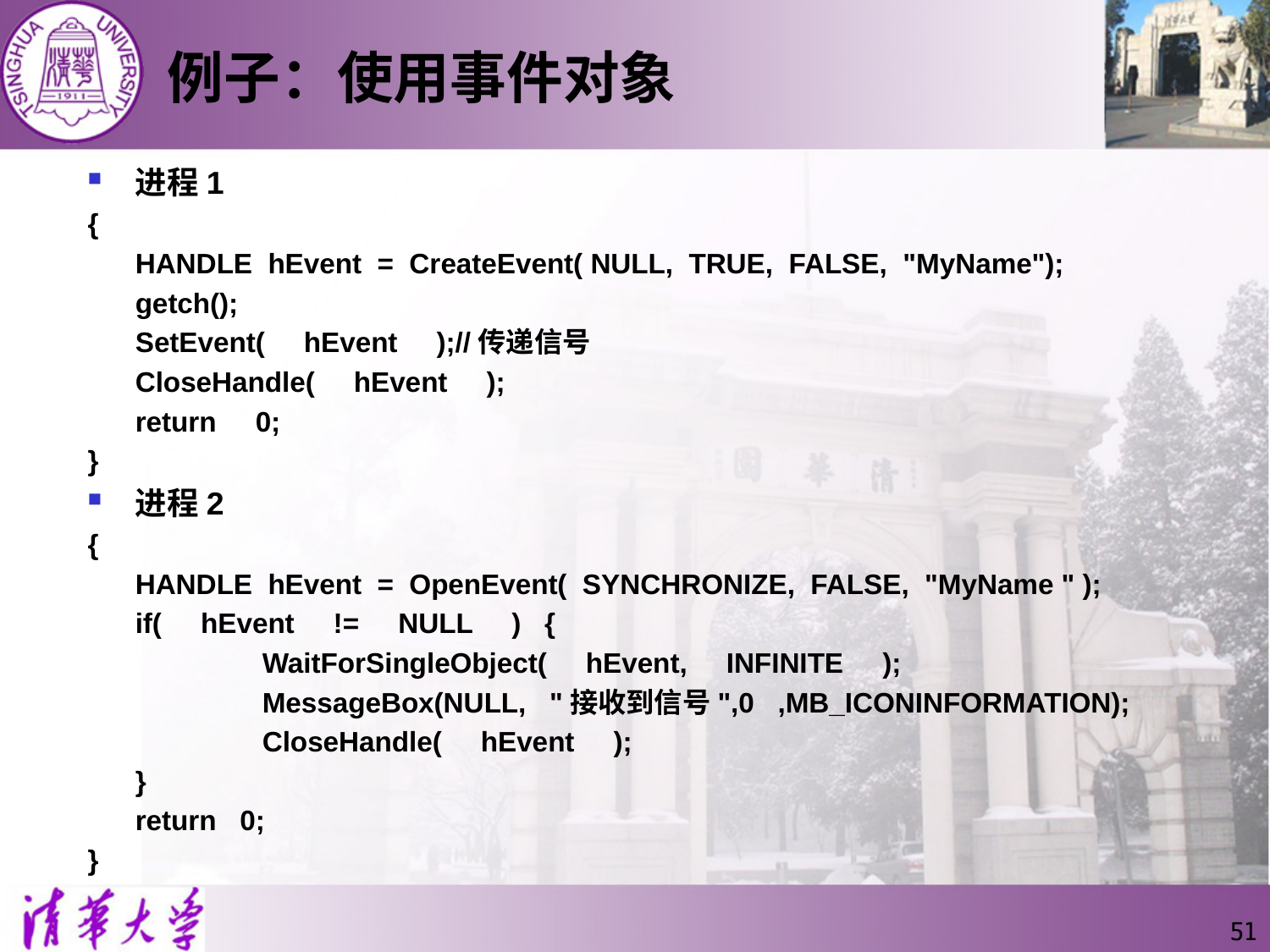

# 例子：使用事件对象
进程1
{
	HANDLE  hEvent  =  CreateEvent( NULL,  TRUE,  FALSE,  "MyName");
	getch();
	SetEvent(     hEvent     );//传递信号
	CloseHandle(     hEvent     );
	return     0;
}
进程2
{
	HANDLE  hEvent  =  OpenEvent(  SYNCHRONIZE,  FALSE,  "MyName " );
	if(     hEvent     !=     NULL     )   {
		WaitForSingleObject(     hEvent,     INFINITE     );
		MessageBox(NULL,   "接收到信号",0   ,MB_ICONINFORMATION);
		CloseHandle(     hEvent     );
	}
	return   0;
}
51